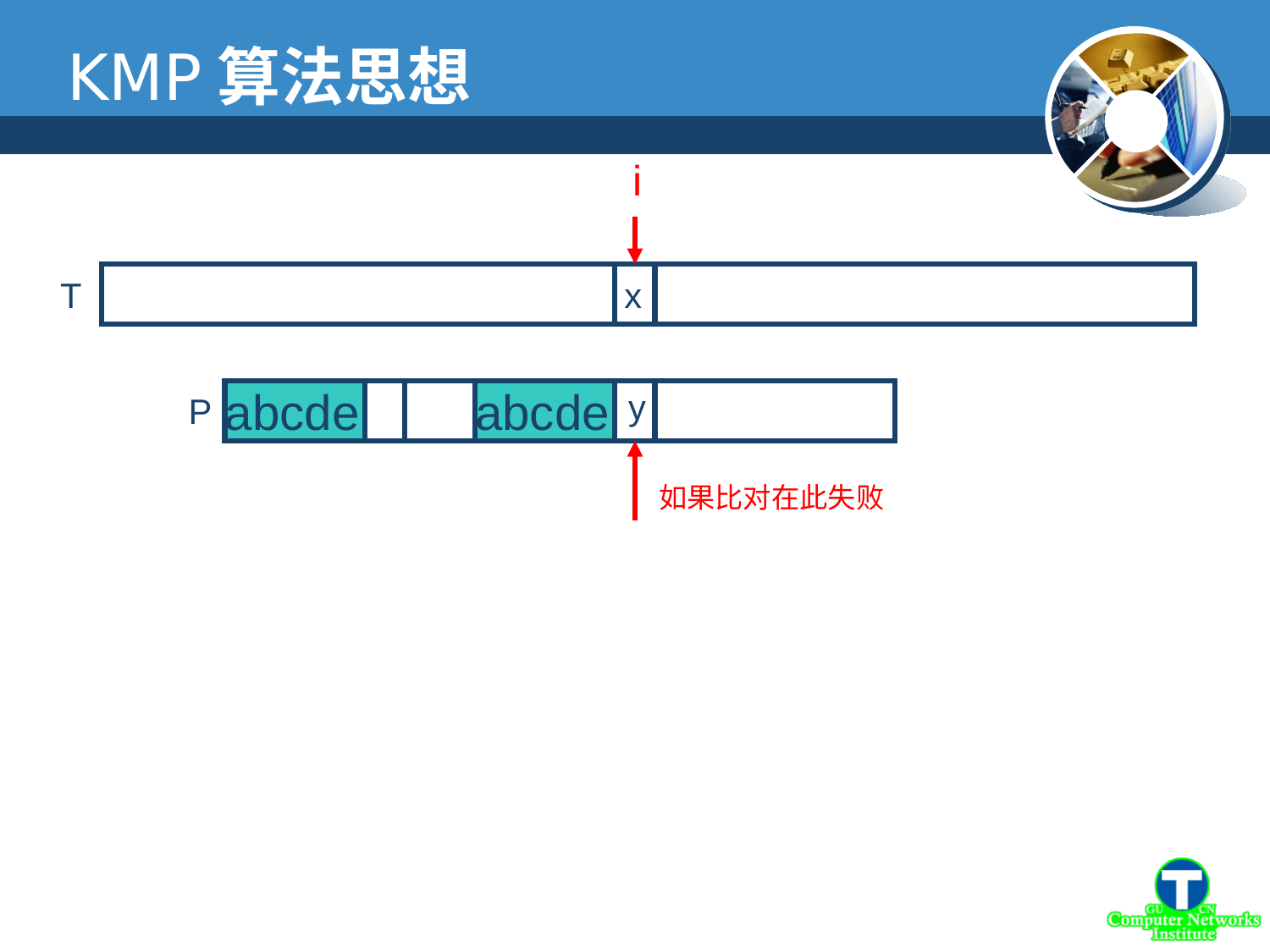

# KMP算法思想
i

x
T
y

abcde
abcde
P
如果比对在此失败